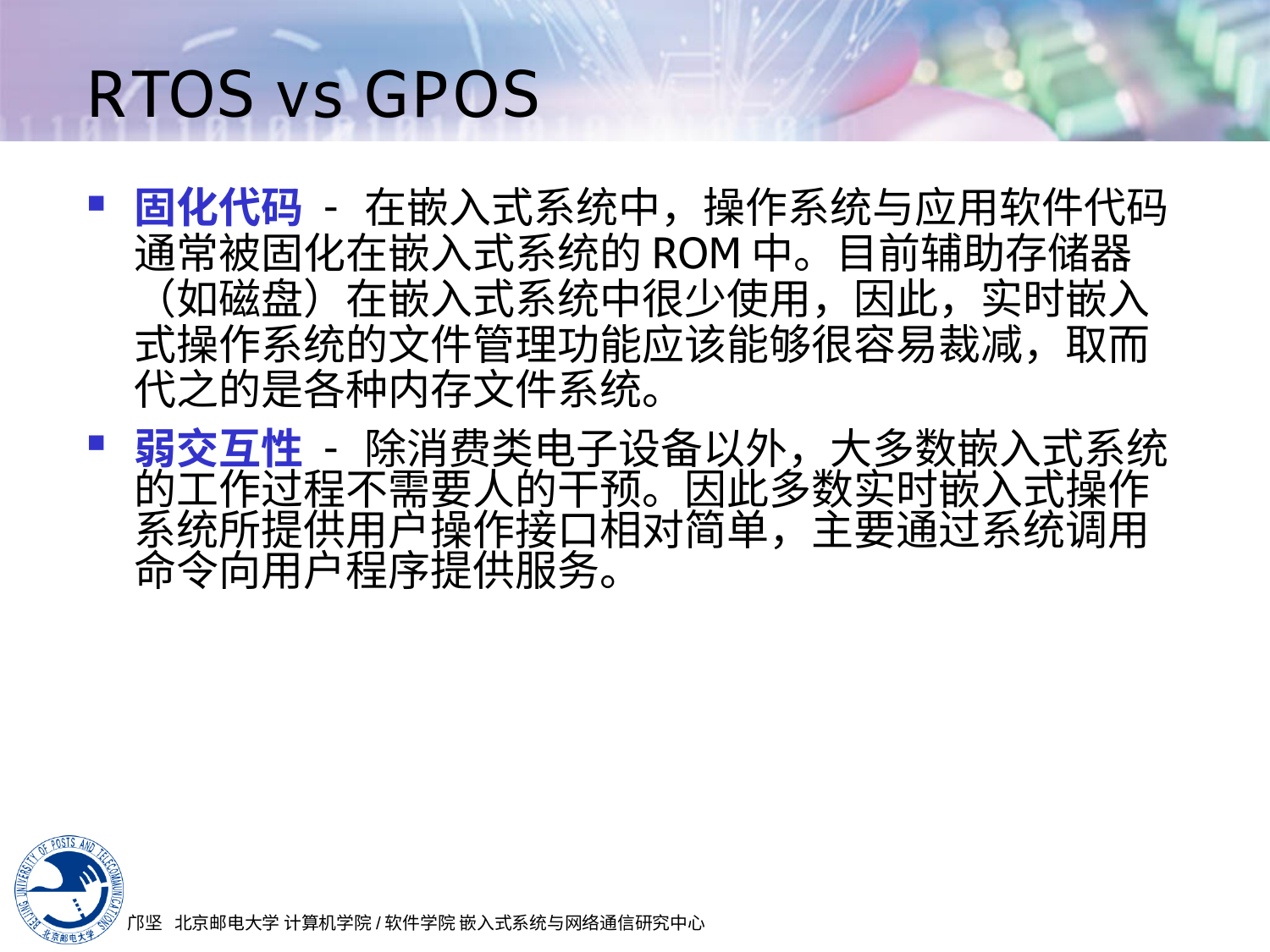

# RTOS vs GPOS
固化代码 - 在嵌入式系统中，操作系统与应用软件代码通常被固化在嵌入式系统的ROM中。目前辅助存储器（如磁盘）在嵌入式系统中很少使用，因此，实时嵌入式操作系统的文件管理功能应该能够很容易裁减，取而代之的是各种内存文件系统。
弱交互性 - 除消费类电子设备以外，大多数嵌入式系统的工作过程不需要人的干预。因此多数实时嵌入式操作系统所提供用户操作接口相对简单，主要通过系统调用命令向用户程序提供服务。